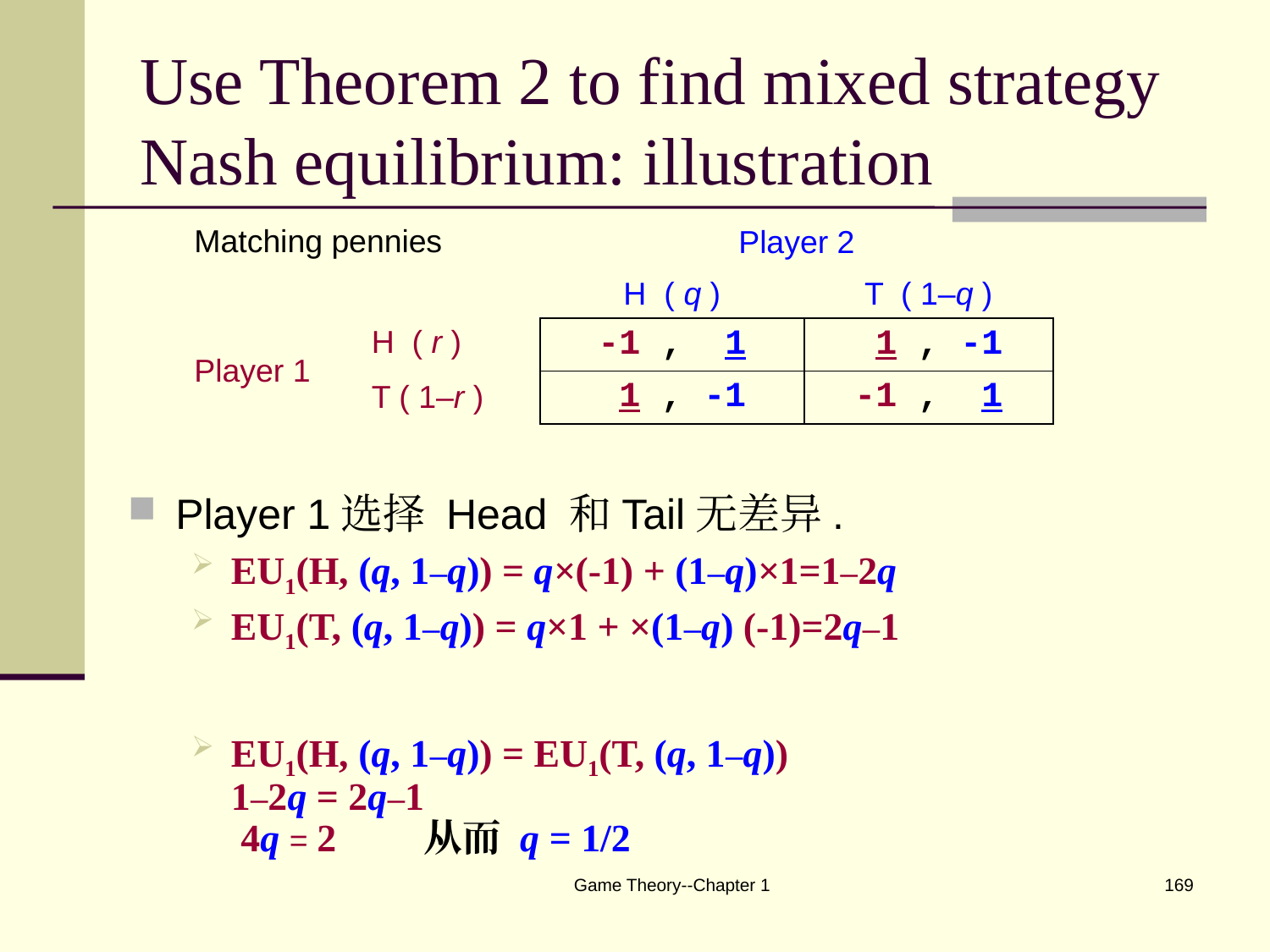

# Use Theorem 2 to find mixed strategy Nash equilibrium: illustration
| Matching pennies |  | Player 2 |  |
| --- | --- | --- | --- |
|  |  | H ( q ) | T ( 1–q ) |
| Player 1 | H ( r ) | -1 , 1 | 1 , -1 |
|  | T ( 1–r ) | 1 , -1 | -1 , 1 |
Player 1选择 Head 和Tail无差异.
EU1(H, (q, 1–q)) = q×(-1) + (1–q)×1=1–2q
EU1(T, (q, 1–q)) = q×1 + ×(1–q) (-1)=2q–1

EU1(H, (q, 1–q)) = EU1(T, (q, 1–q))
1–2q = 2q–1
 4q = 2        从而 q = 1/2
Game Theory--Chapter 1
169